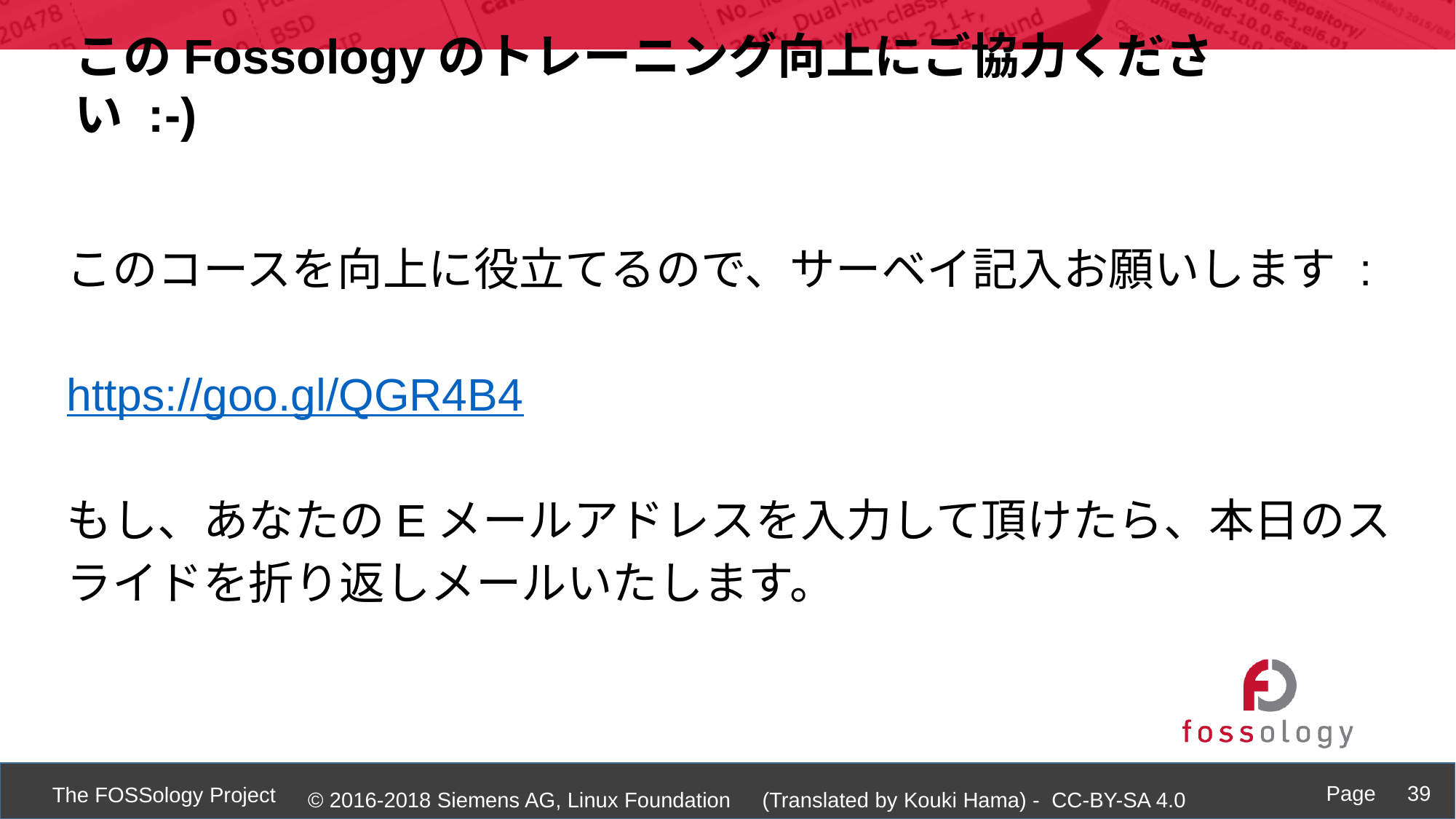

このFossologyのトレーニング向上にご協力ください :-)
このコースを向上に役立てるので、サーベイ記入お願いします :

https://goo.gl/QGR4B4

もし、あなたのEメールアドレスを入力して頂けたら、本日のスライドを折り返しメールいたします。